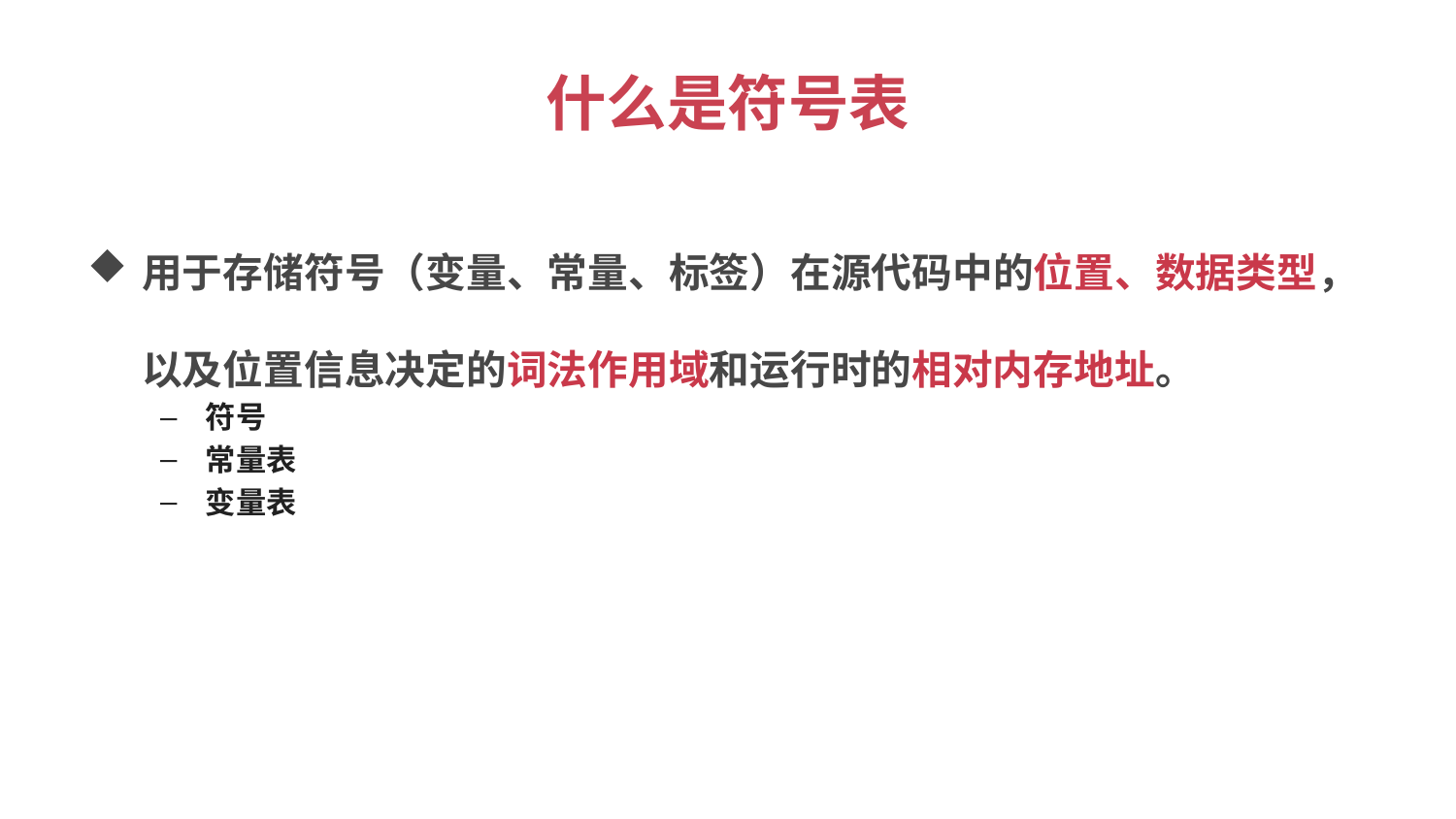

# 什么是符号表
用于存储符号（变量、常量、标签）在源代码中的位置、数据类型，以及位置信息决定的词法作用域和运行时的相对内存地址。
符号
常量表
变量表